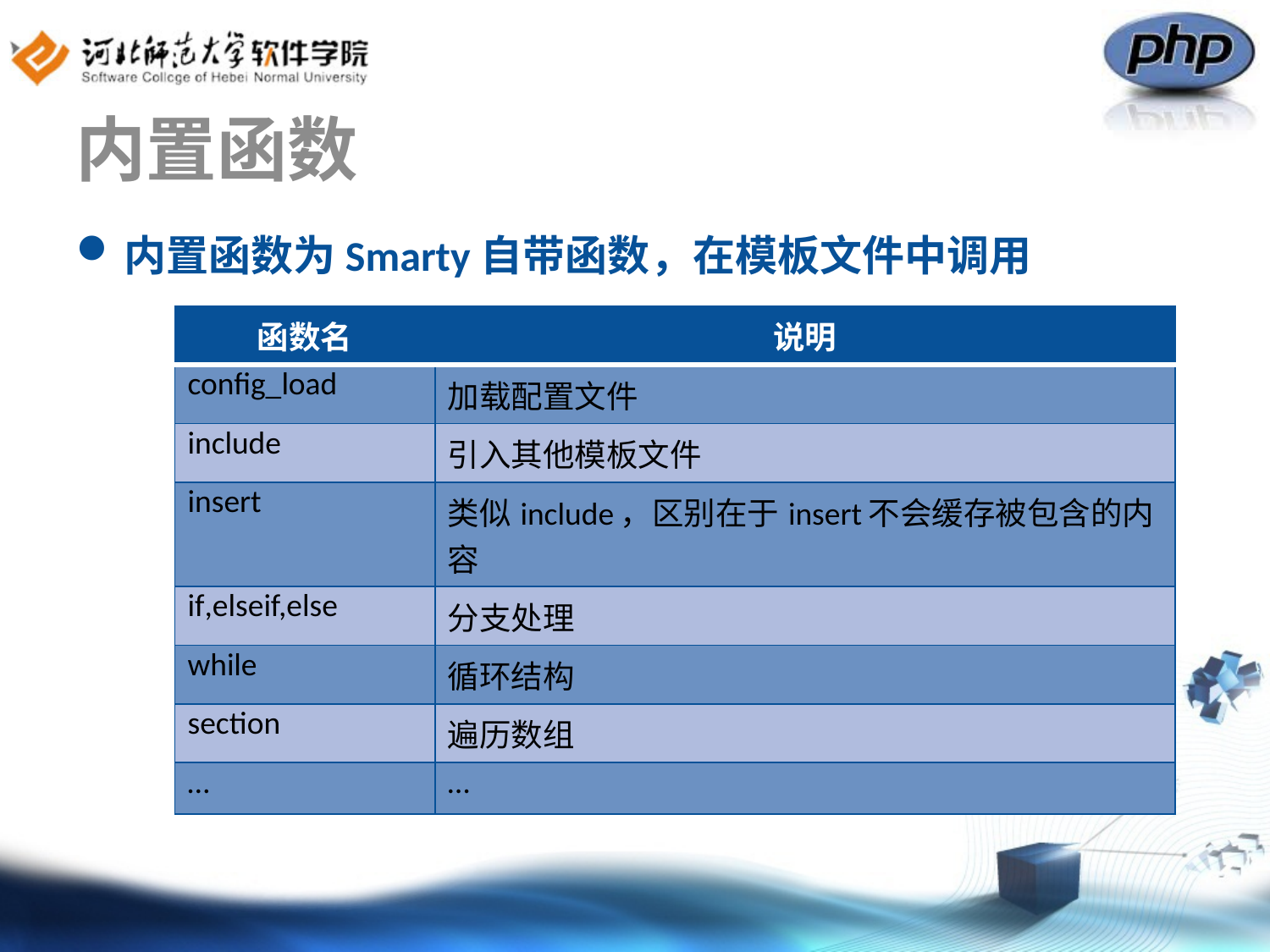

# 内置函数
内置函数为Smarty自带函数，在模板文件中调用
| 函数名 | 说明 |
| --- | --- |
| config\_load | 加载配置文件 |
| include | 引入其他模板文件 |
| insert | 类似include，区别在于insert不会缓存被包含的内容 |
| if,elseif,else | 分支处理 |
| while | 循环结构 |
| section | 遍历数组 |
| … | … |